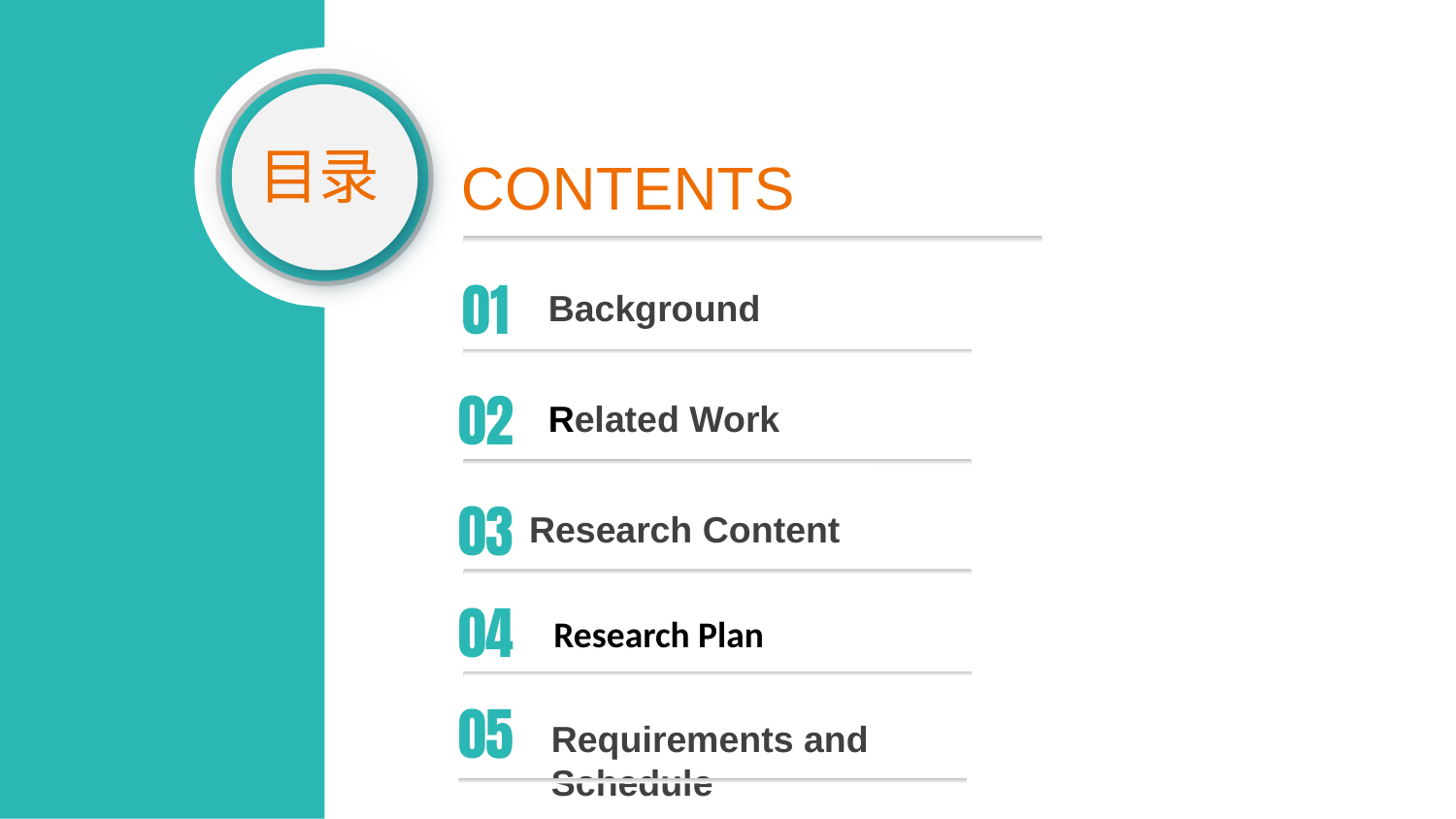

目录
CONTENTS

01
Background

02
Related Work

03
Research Content

04
Research Plan

05
Requirements and Schedule